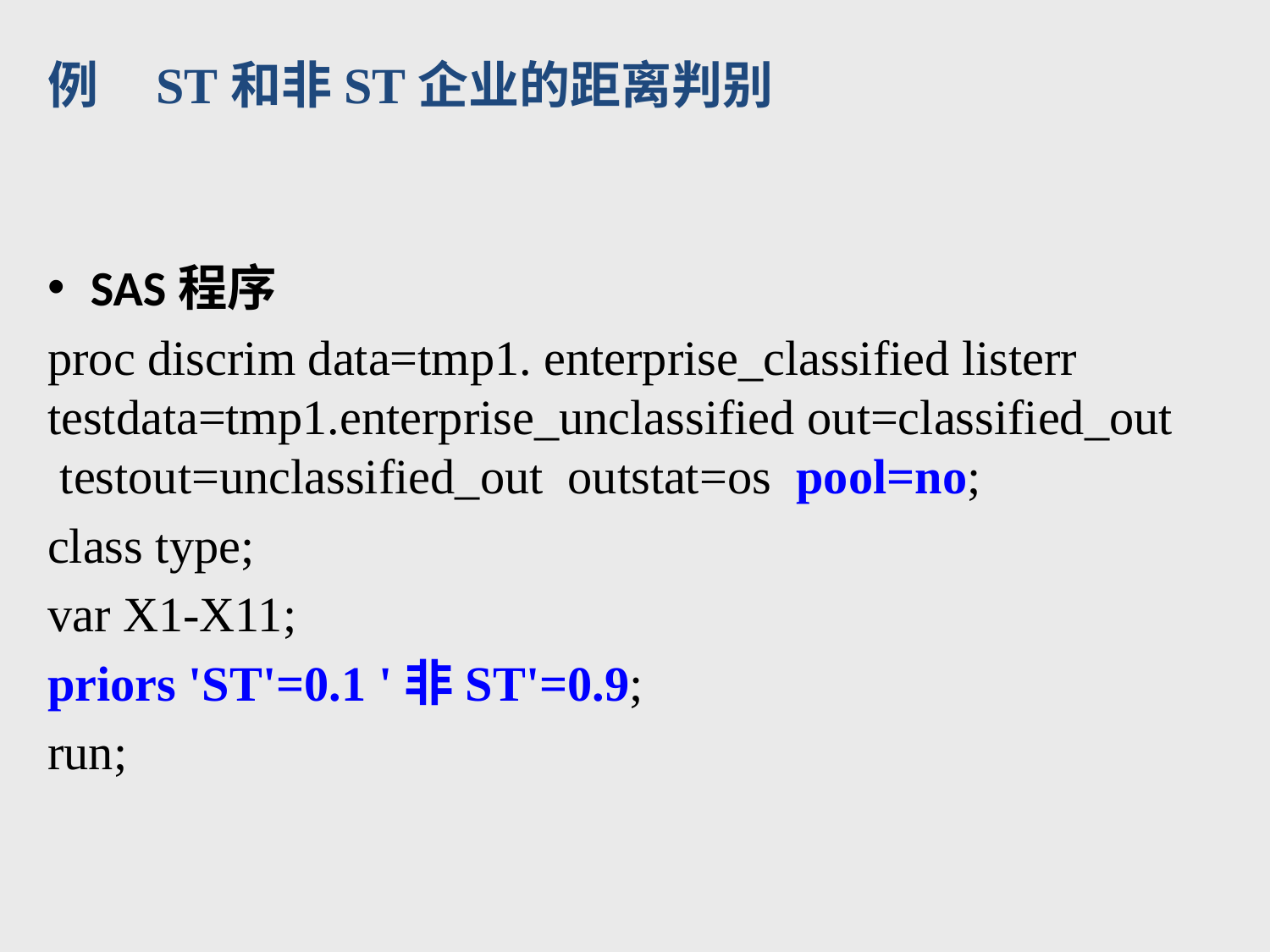

例    ST和非ST企业的距离判别

SAS程序
proc discrim data=tmp1. enterprise_classified listerr testdata=tmp1.enterprise_unclassified out=classified_out  testout=unclassified_out  outstat=os  pool=no;
class type;
var X1-X11;
priors 'ST'=0.1 '非ST'=0.9;
run;